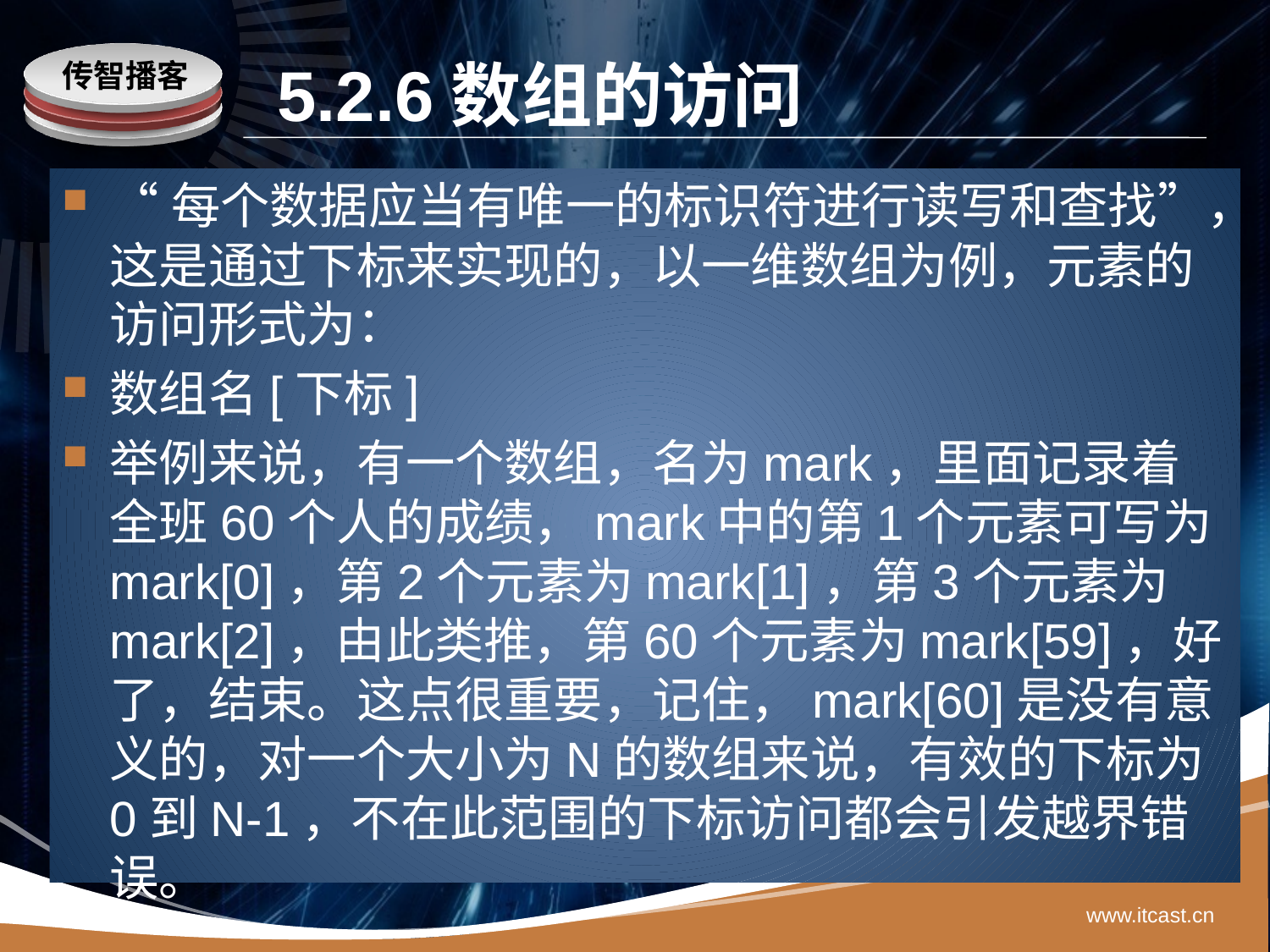

# 5.2.6数组的访问
“每个数据应当有唯一的标识符进行读写和查找”，这是通过下标来实现的，以一维数组为例，元素的访问形式为：
数组名[下标]
举例来说，有一个数组，名为mark，里面记录着全班60个人的成绩，mark中的第1个元素可写为mark[0]，第2个元素为mark[1]，第3个元素为mark[2]，由此类推，第60个元素为mark[59]，好了，结束。这点很重要，记住，mark[60]是没有意义的，对一个大小为N的数组来说，有效的下标为0到N-1，不在此范围的下标访问都会引发越界错误。
www.itcast.cn